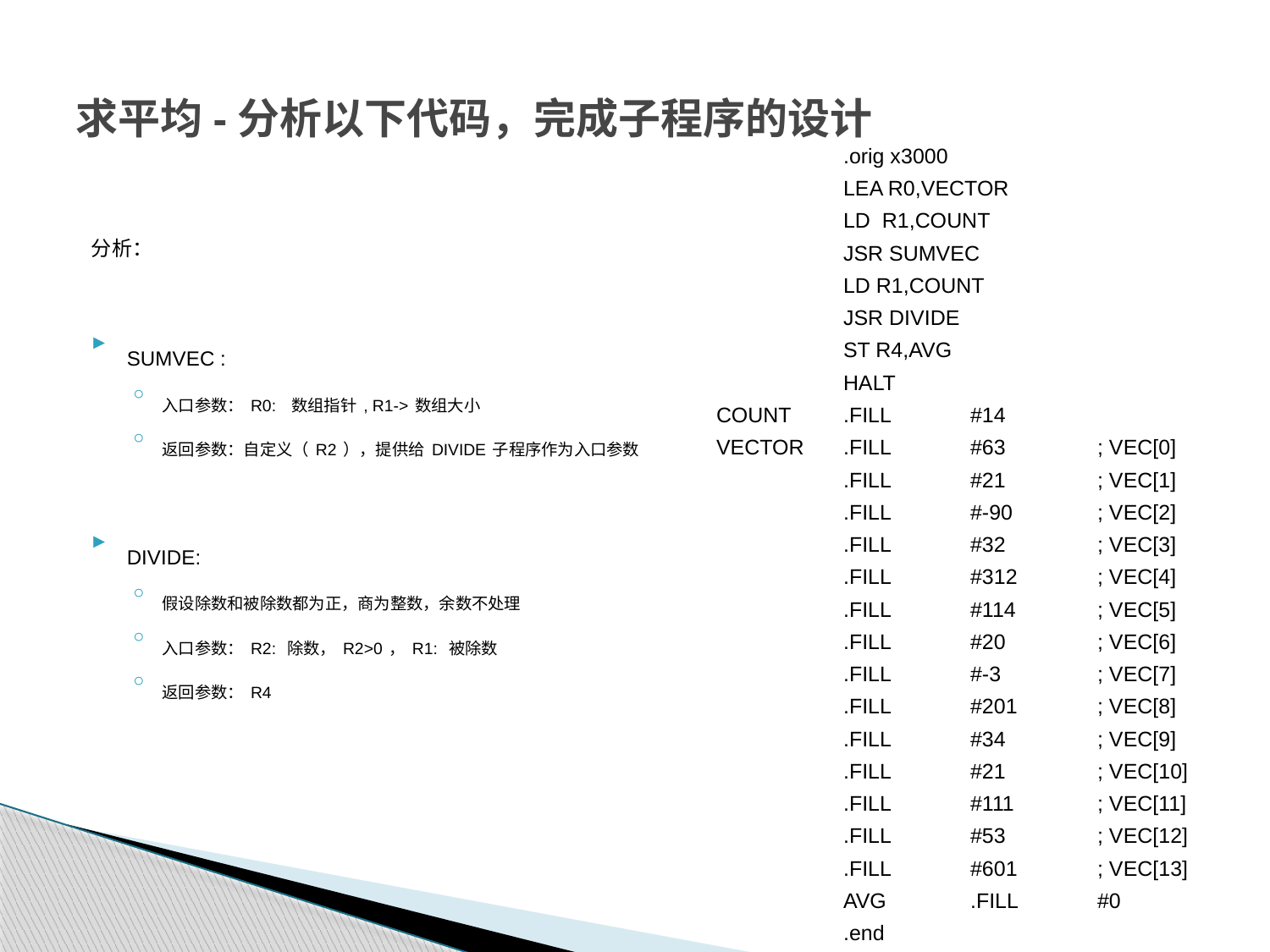

# 求平均-分析以下代码，完成子程序的设计
	.orig x3000
	LEA R0,VECTOR
	LD  R1,COUNT
	JSR SUMVEC
	LD R1,COUNT
	JSR DIVIDE
	ST R4,AVG
	HALT
COUNT	.FILL	#14
VECTOR	.FILL	#63	; VEC[0]
	.FILL	#21	; VEC[1]
	.FILL	#-90	; VEC[2]
	.FILL	#32	; VEC[3]
	.FILL	#312	; VEC[4]
	.FILL	#114	; VEC[5]
	.FILL	#20	; VEC[6]
	.FILL	#-3	; VEC[7]
	.FILL	#201	; VEC[8]
	.FILL	#34	; VEC[9]
	.FILL	#21	; VEC[10]
	.FILL	#111	; VEC[11]
	.FILL	#53	; VEC[12]
	.FILL	#601	; VEC[13]
	AVG	.FILL	#0
	.end
分析：

SUMVEC :
入口参数：R0:  数组指针, R1->数组大小
返回参数：自定义（R2），提供给DIVIDE子程序作为入口参数

DIVIDE:
假设除数和被除数都为正，商为整数，余数不处理
入口参数：R2: 除数，R2>0，R1: 被除数
返回参数：R4